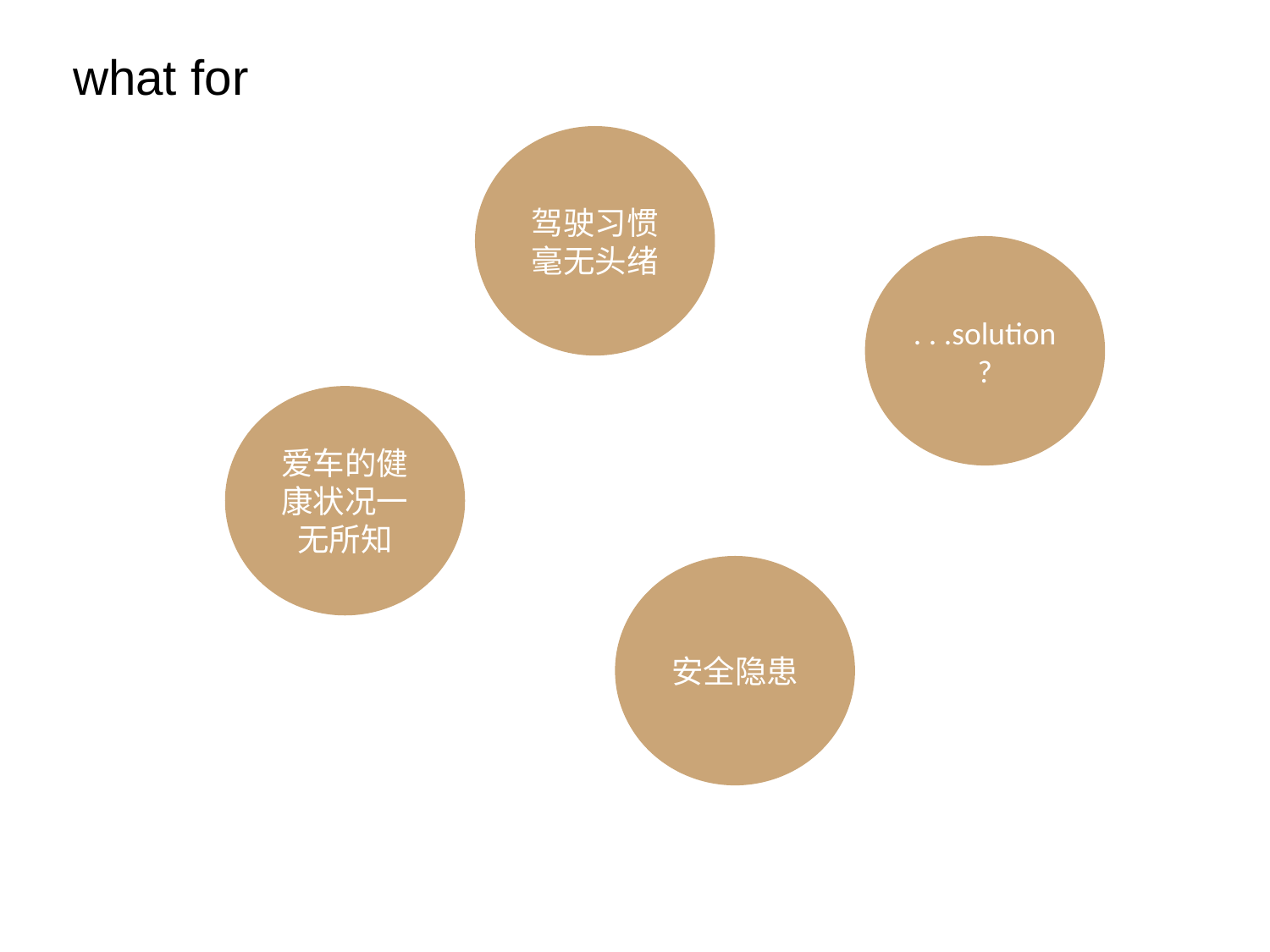

what for
驾驶习惯毫无头绪
. . .solution?
爱车的健康状况一无所知
安全隐患